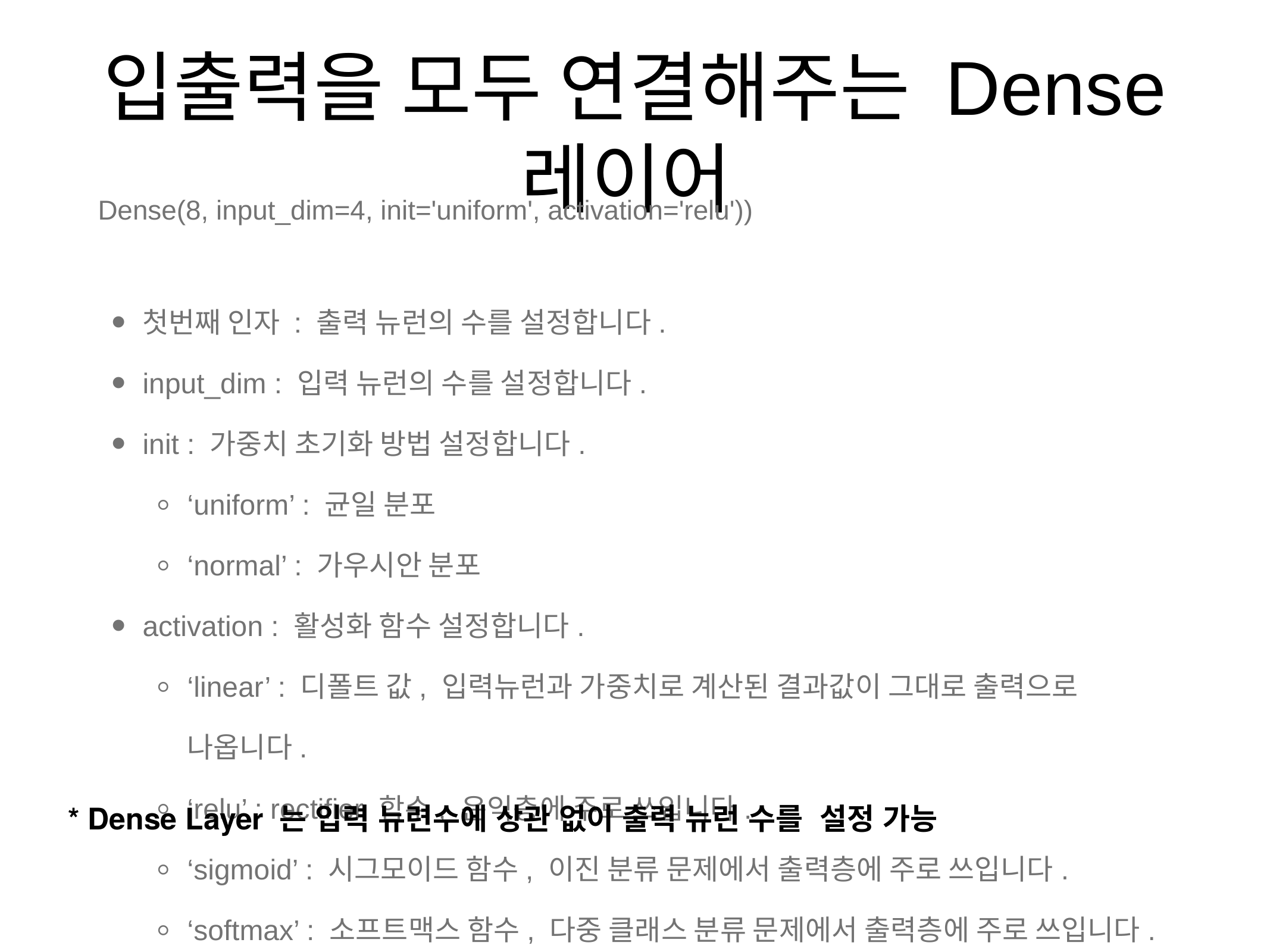

# 입출력을 모두 연결해주는 Dense 레이어
Dense(8, input_dim=4, init='uniform', activation='relu'))

첫번째 인자 : 출력 뉴런의 수를 설정합니다.
input_dim : 입력 뉴런의 수를 설정합니다.
init : 가중치 초기화 방법 설정합니다.
‘uniform’ : 균일 분포
‘normal’ : 가우시안 분포
activation : 활성화 함수 설정합니다.
‘linear’ : 디폴트 값, 입력뉴런과 가중치로 계산된 결과값이 그대로 출력으로 나옵니다.
‘relu’ : rectifier 함수, 은익층에 주로 쓰입니다.
‘sigmoid’ : 시그모이드 함수, 이진 분류 문제에서 출력층에 주로 쓰입니다.
‘softmax’ : 소프트맥스 함수, 다중 클래스 분류 문제에서 출력층에 주로 쓰입니다.
* Dense Layer 는 입력 뉴련수에 상관 없이 출력 뉴런 수를  설정 가능